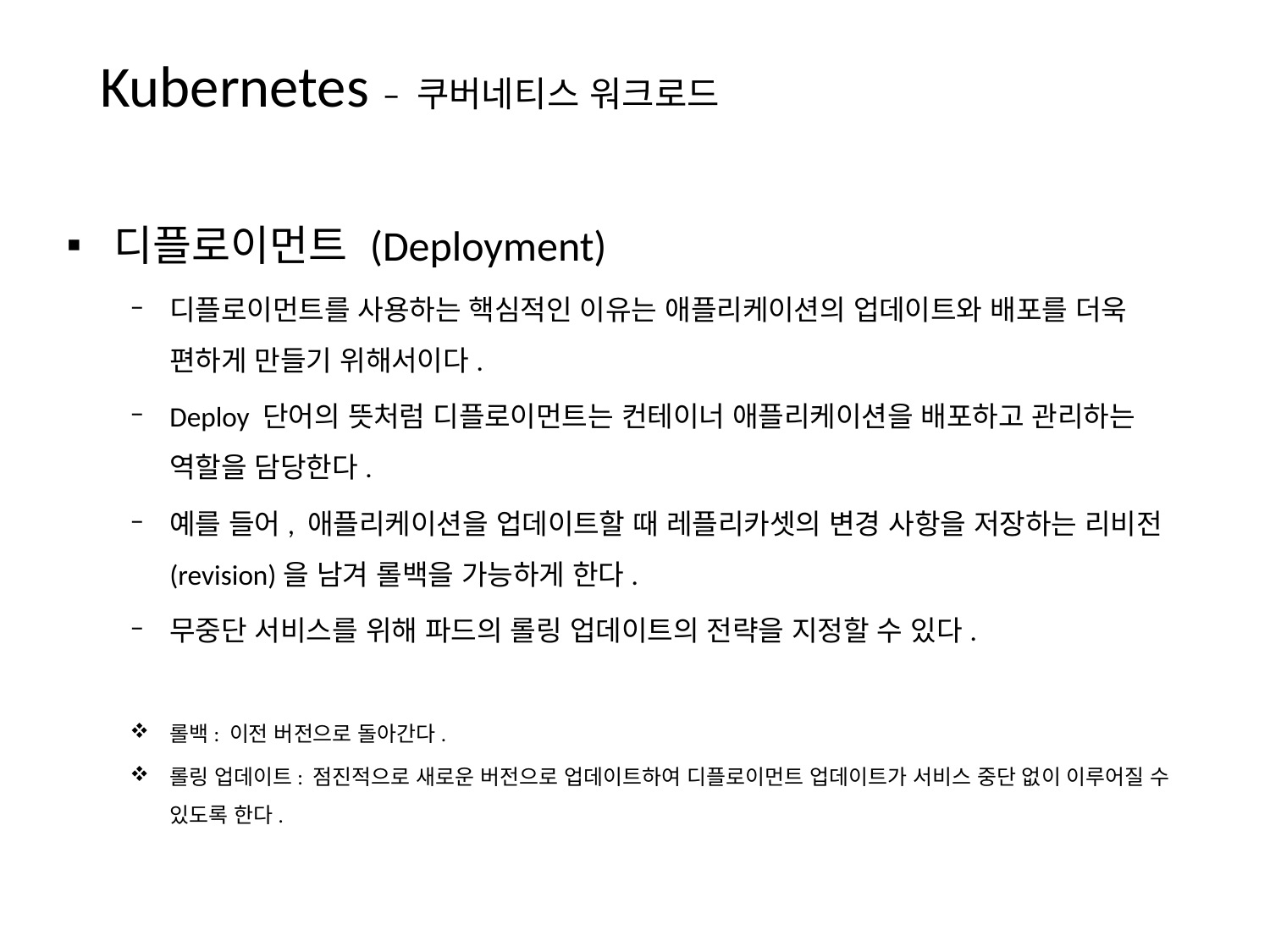

# Kubernetes – 쿠버네티스 워크로드
디플로이먼트 (Deployment)
디플로이먼트를 사용하는 핵심적인 이유는 애플리케이션의 업데이트와 배포를 더욱 편하게 만들기 위해서이다.
Deploy 단어의 뜻처럼 디플로이먼트는 컨테이너 애플리케이션을 배포하고 관리하는 역할을 담당한다.
예를 들어, 애플리케이션을 업데이트할 때 레플리카셋의 변경 사항을 저장하는 리비전 (revision)을 남겨 롤백을 가능하게 한다.
무중단 서비스를 위해 파드의 롤링 업데이트의 전략을 지정할 수 있다.

롤백: 이전 버전으로 돌아간다.
롤링 업데이트: 점진적으로 새로운 버전으로 업데이트하여 디플로이먼트 업데이트가 서비스 중단 없이 이루어질 수 있도록 한다.